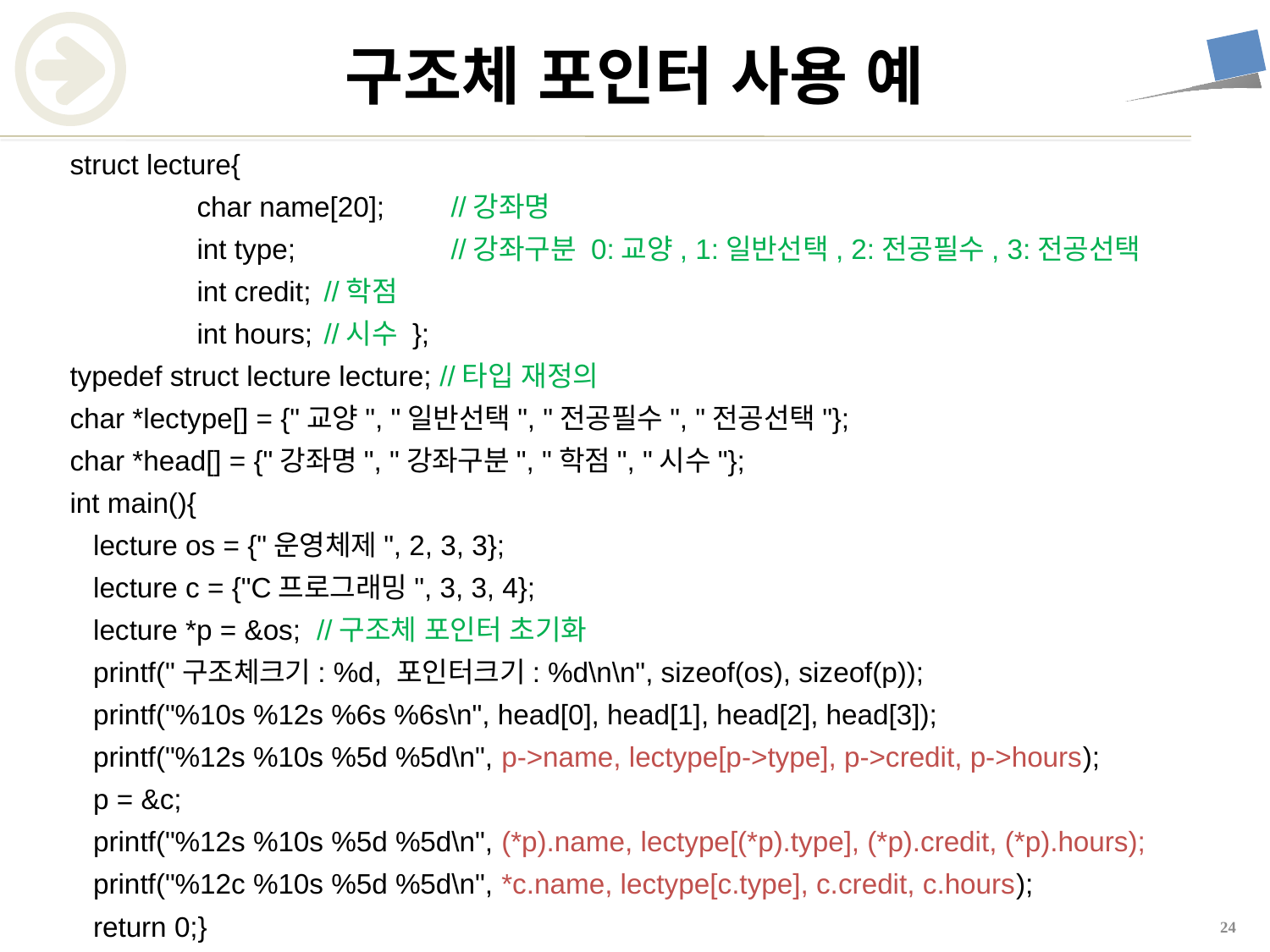

# 구조체 포인터 사용 예
struct lecture{
	char name[20];	//강좌명
	int type;		//강좌구분 0:교양, 1:일반선택, 2:전공필수, 3:전공선택
	int credit;	//학점
	int hours;	//시수 };
typedef struct lecture lecture; //타입 재정의
char *lectype[] = {"교양", "일반선택", "전공필수", "전공선택"};
char *head[] = {"강좌명", "강좌구분", "학점", "시수"};
int main(){
   lecture os = {"운영체제", 2, 3, 3};
   lecture c = {"C프로그래밍", 3, 3, 4};
   lecture *p = &os;  //구조체 포인터 초기화
   printf("구조체크기: %d, 포인터크기: %d\n\n", sizeof(os), sizeof(p));
   printf("%10s %12s %6s %6s\n", head[0], head[1], head[2], head[3]);
   printf("%12s %10s %5d %5d\n", p->name, lectype[p->type], p->credit, p->hours);
   p = &c;
   printf("%12s %10s %5d %5d\n", (*p).name, lectype[(*p).type], (*p).credit, (*p).hours);
   printf("%12c %10s %5d %5d\n", *c.name, lectype[c.type], c.credit, c.hours);
   return 0;}
24